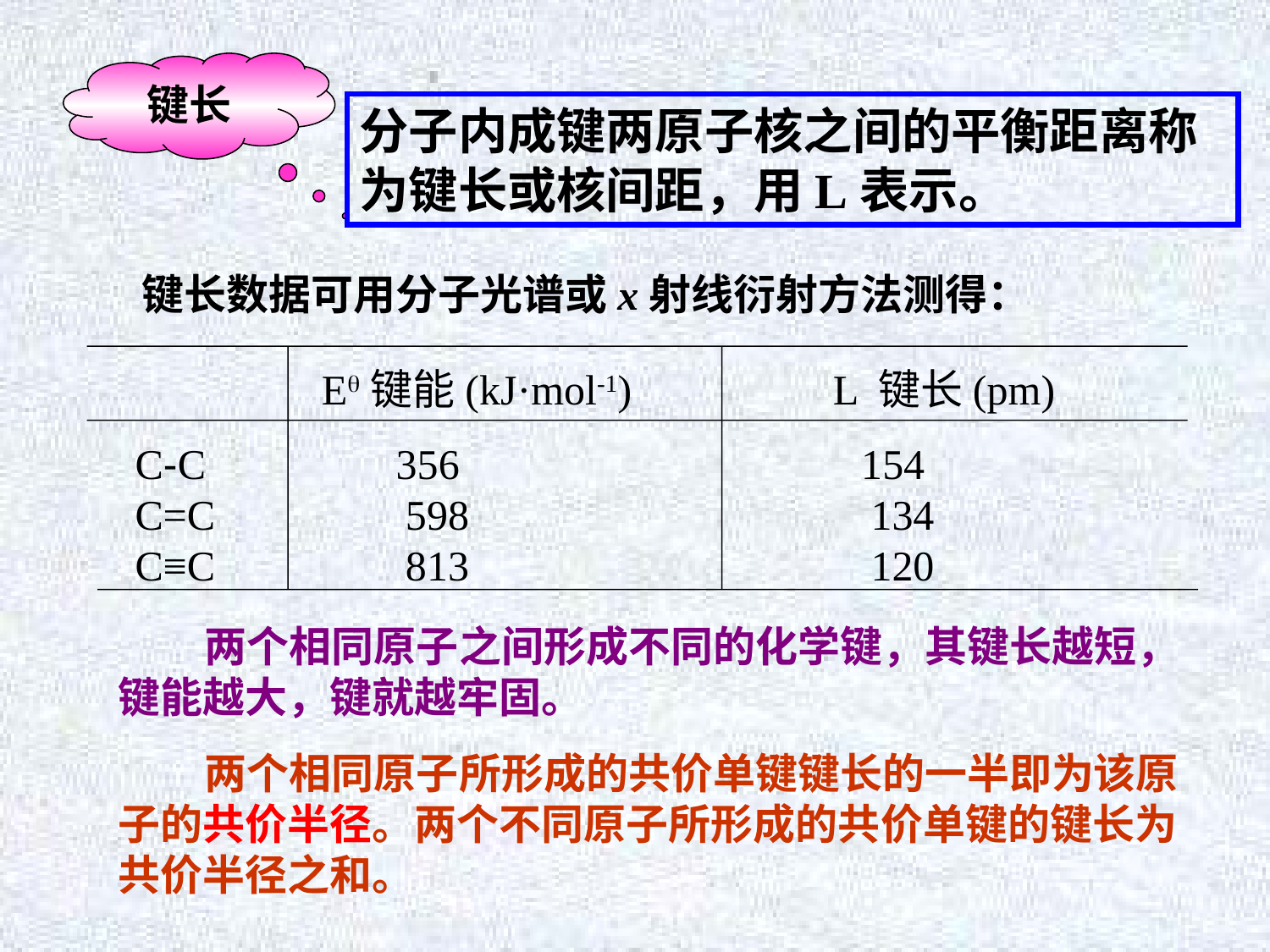

键长
分子内成键两原子核之间的平衡距离称为键长或核间距，用L表示。
键长数据可用分子光谱或x射线衍射方法测得：

Eθ键能(kJ·mol-1)                   L 键长(pm)

C-C                  356                                      154
C=C                  598                                      134
C≡C                  813                                      120

        两个相同原子之间形成不同的化学键，其键长越短，键能越大，键就越牢固。
        两个相同原子所形成的共价单键键长的一半即为该原子的共价半径。两个不同原子所形成的共价单键的键长为共价半径之和。